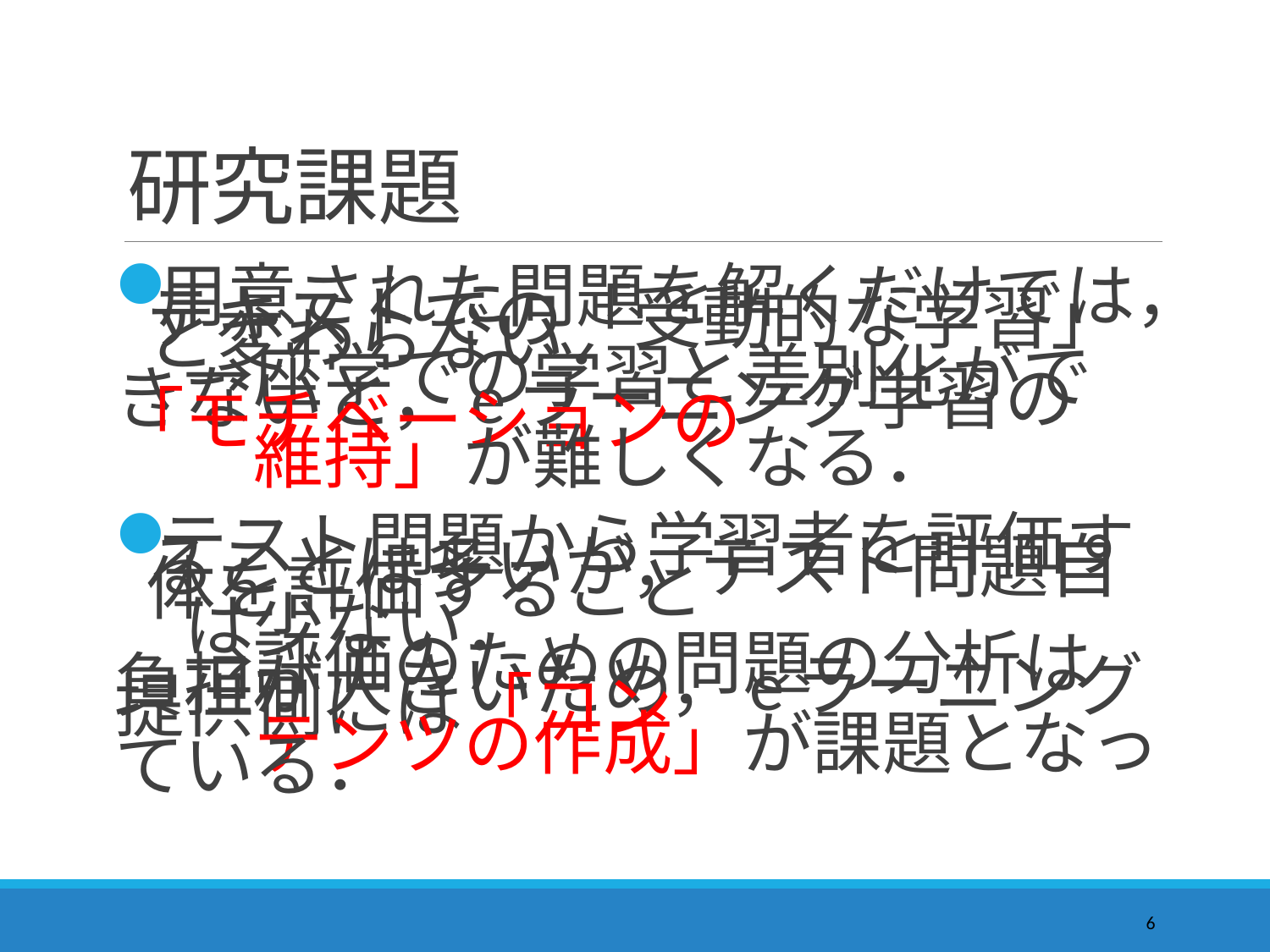

# 研究課題

用意された問題を解くだけでは，テキストでの「受動的な学習」と変わらない．
　→座学での学習と差別化ができないと，eラーニング学習の「モチベーションの
　　維持」が難しくなる．

テスト問題から学習者を評価することは多いが，テスト問題自体を評価すること
　は少ない．
　→評価のための問題の分析は負担が大きいため，eラーニング提供側には「コン
　　テンツの作成」が課題となっている．

6